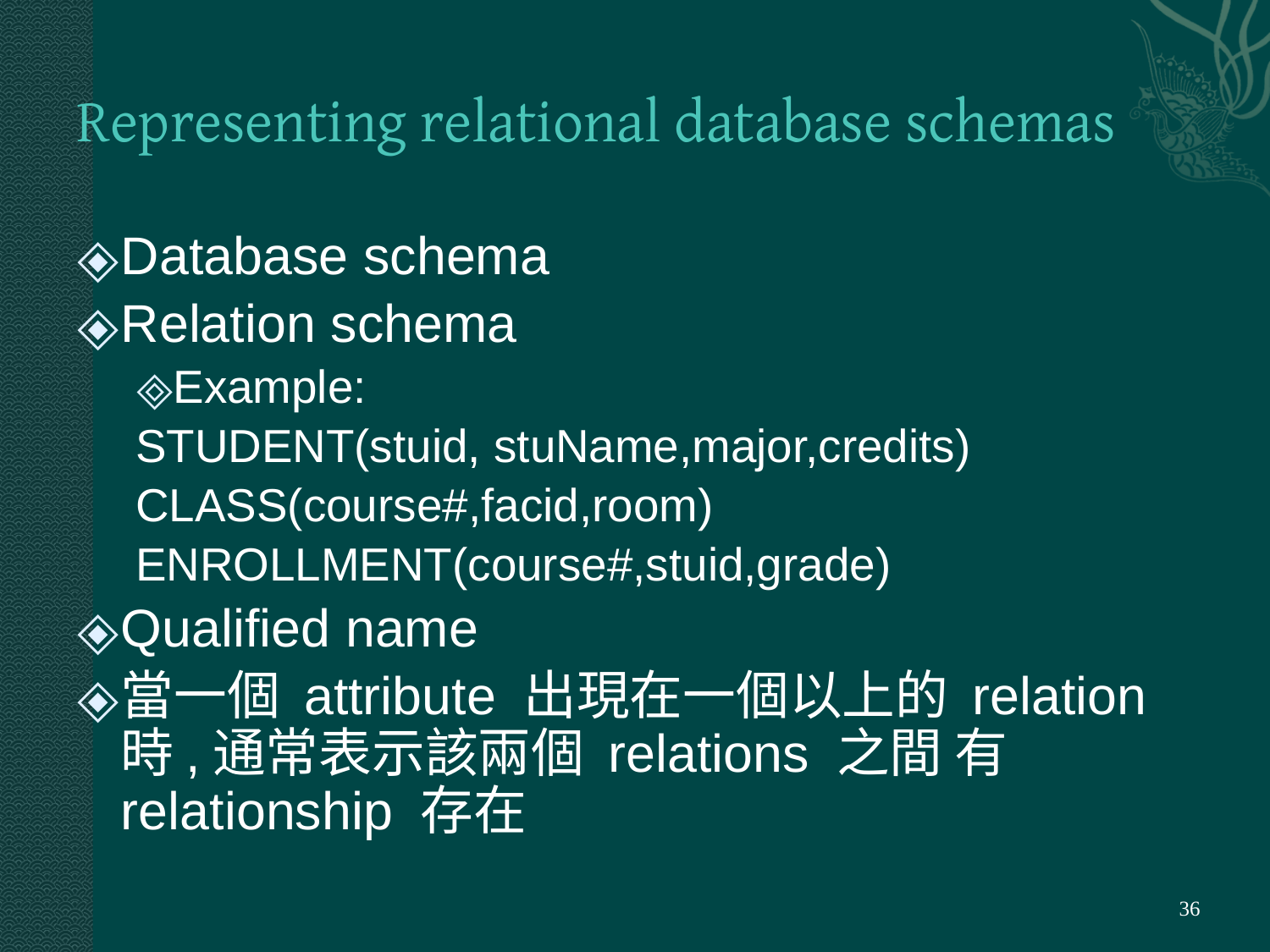

# Representing relational database schemas
Database schema
Relation schema
Example:
STUDENT(stuid, stuName,major,credits)
CLASS(course#,facid,room)
ENROLLMENT(course#,stuid,grade)
Qualified name
當一個 attribute 出現在一個以上的 relation 時,通常表示該兩個 relations 之間 有relationship 存在
36